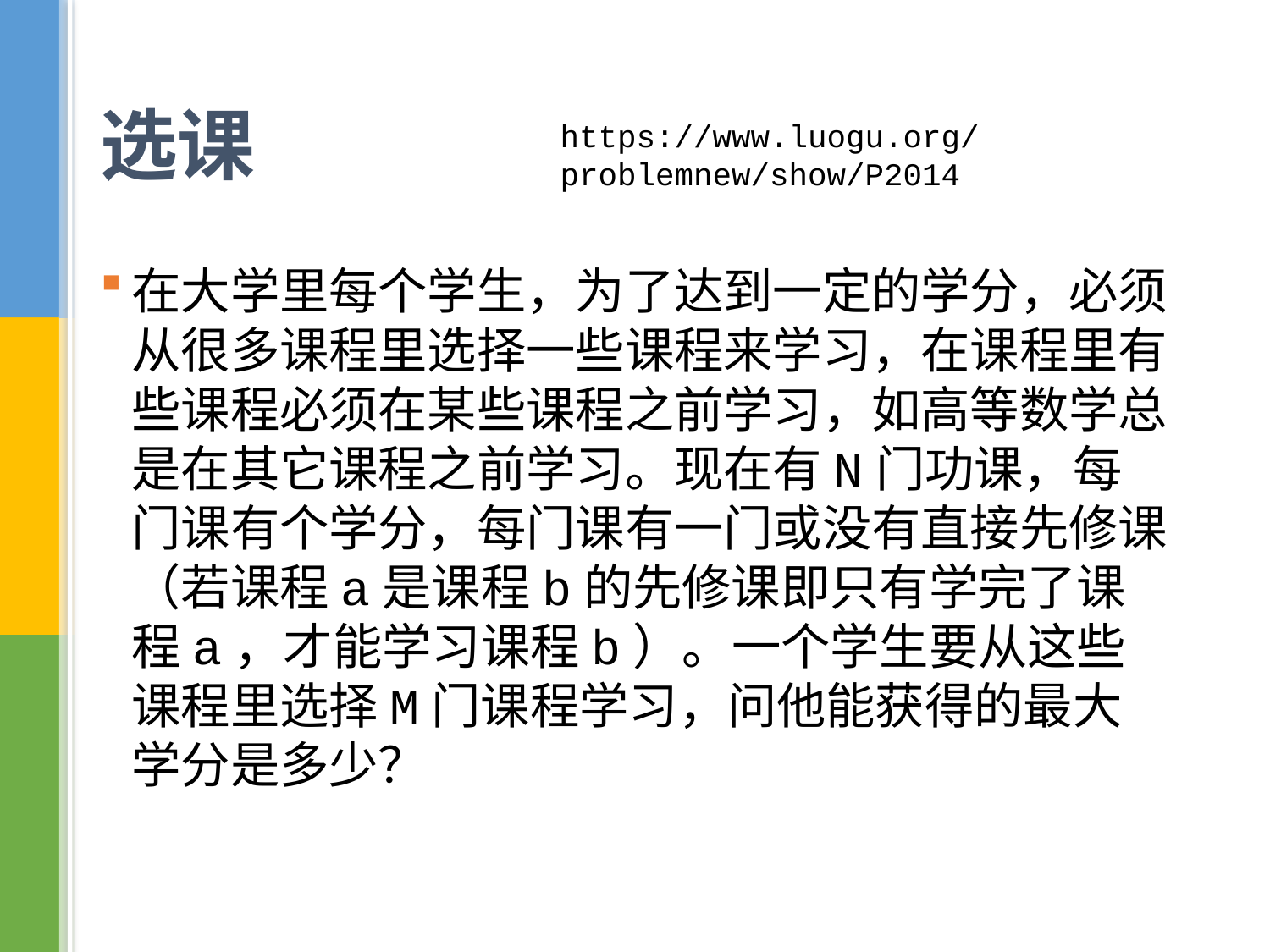

# 选课
https://www.luogu.org/problemnew/show/P2014
在大学里每个学生，为了达到一定的学分，必须从很多课程里选择一些课程来学习，在课程里有些课程必须在某些课程之前学习，如高等数学总是在其它课程之前学习。现在有N门功课，每门课有个学分，每门课有一门或没有直接先修课（若课程a是课程b的先修课即只有学完了课程a，才能学习课程b）。一个学生要从这些课程里选择M门课程学习，问他能获得的最大学分是多少？